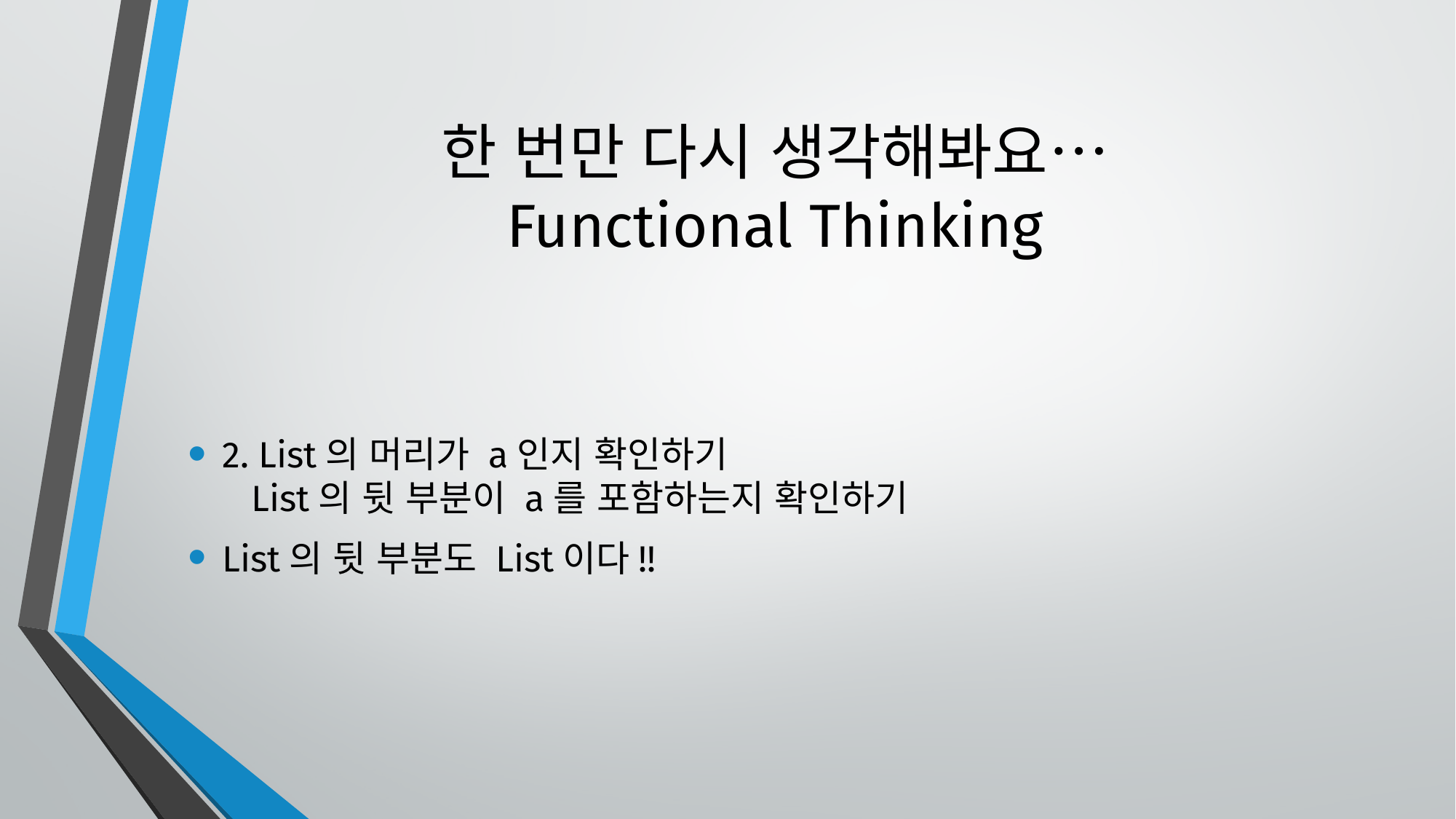

# 한 번만 다시 생각해봐요… Functional Thinking
2. List의 머리가 a인지 확인하기
  List의 뒷 부분이 a를 포함하는지 확인하기
List의 뒷 부분도 List이다!!